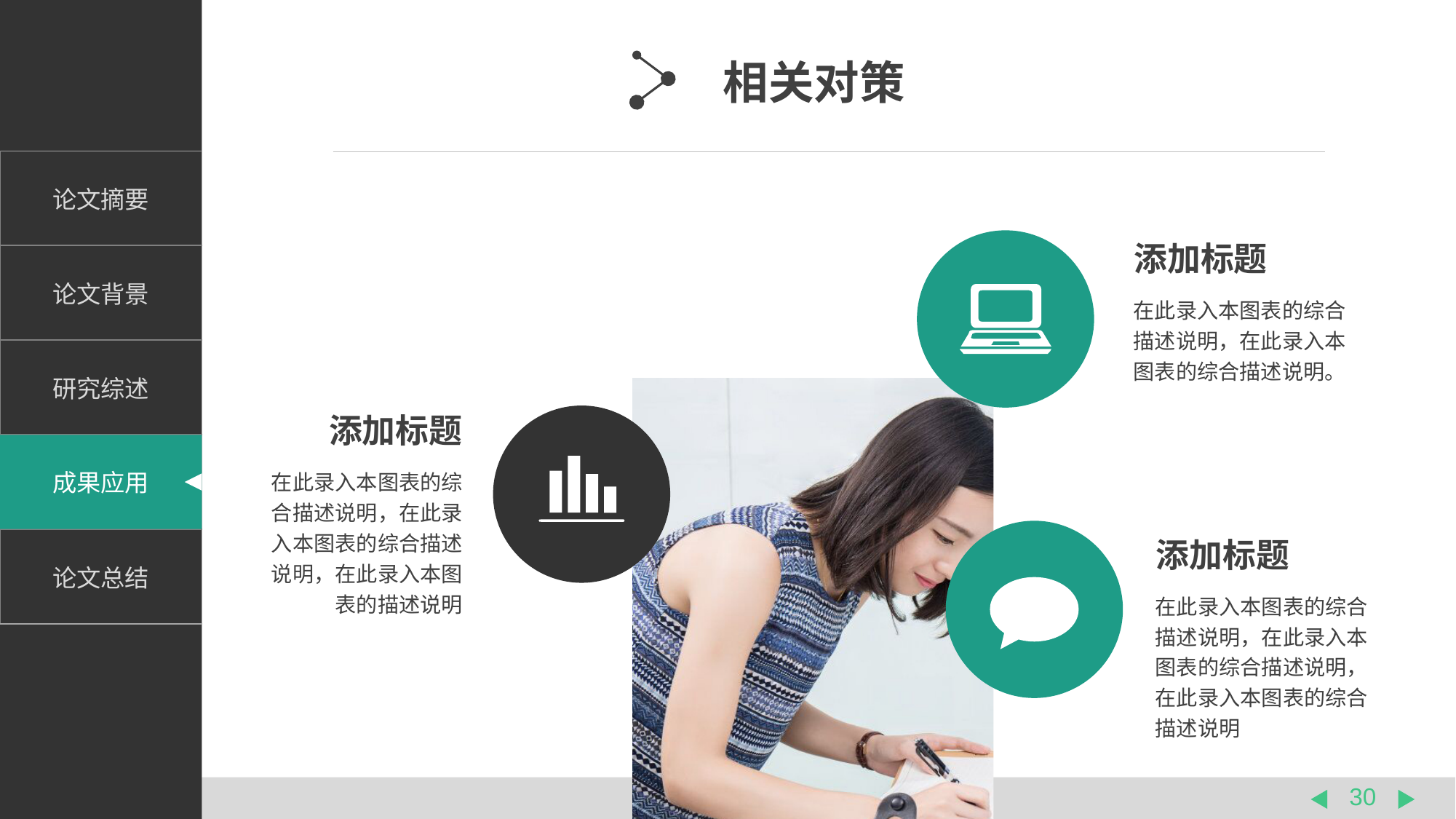

相关对策

添加标题
在此录入本图表的综合描述说明，在此录入本图表的综合描述说明。

添加标题

在此录入本图表的综合描述说明，在此录入本图表的综合描述说明，在此录入本图表的描述说明

添加标题
在此录入本图表的综合描述说明，在此录入本图表的综合描述说明，在此录入本图表的综合描述说明